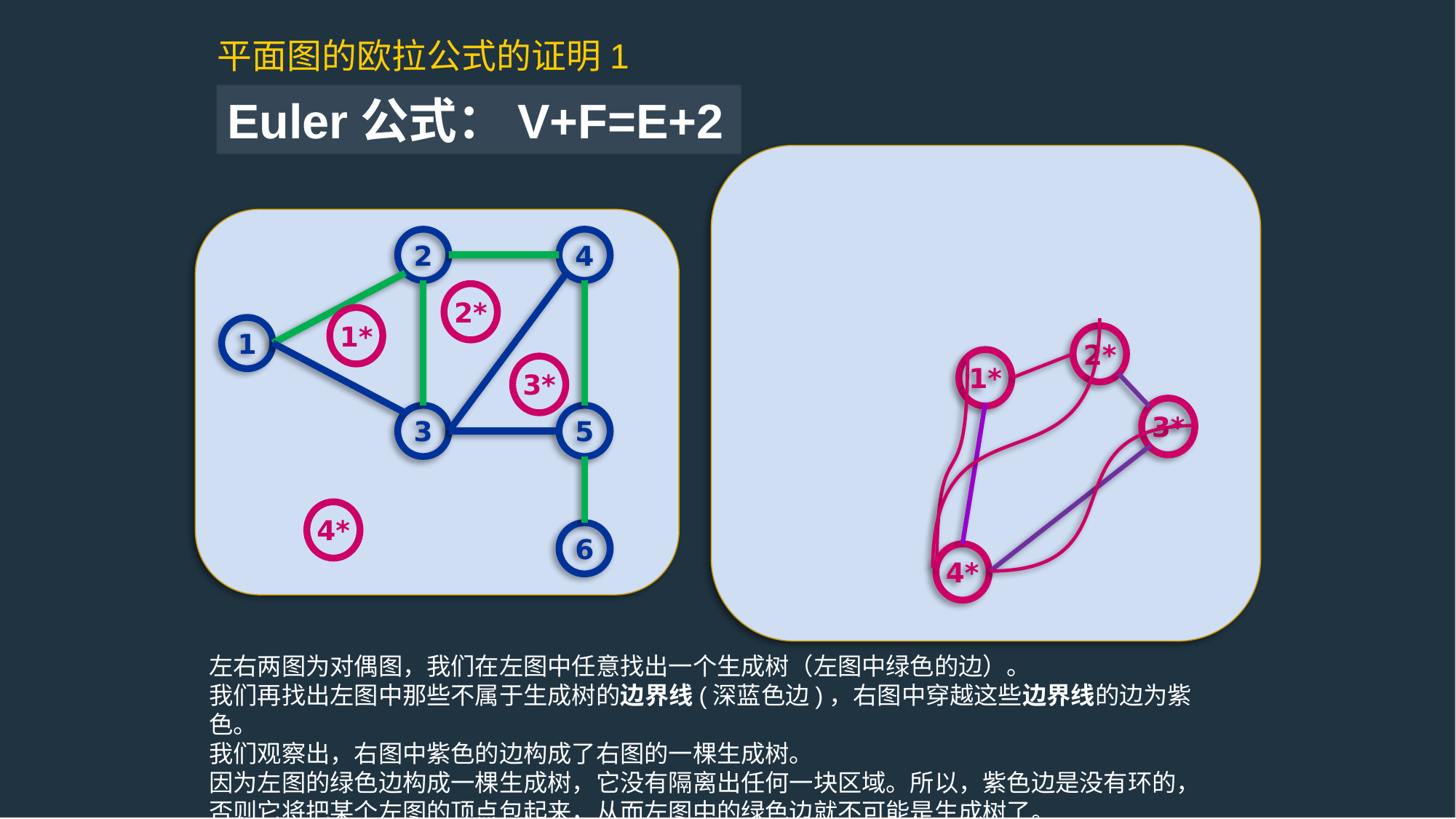

平面图的欧拉公式的证明1
Euler公式：V+F=E+2

2
4
2*
1*
1
2*
1*
3*
3*
3
5
4*
6
4*
左右两图为对偶图，我们在左图中任意找出一个生成树（左图中绿色的边）。
我们再找出左图中那些不属于生成树的边界线(深蓝色边)，右图中穿越这些边界线的边为紫色。
我们观察出，右图中紫色的边构成了右图的一棵生成树。
因为左图的绿色边构成一棵生成树，它没有隔离出任何一块区域。所以，紫色边是没有环的，否则它将把某个左图的顶点包起来，从而左图中的绿色边就不可能是生成树了。